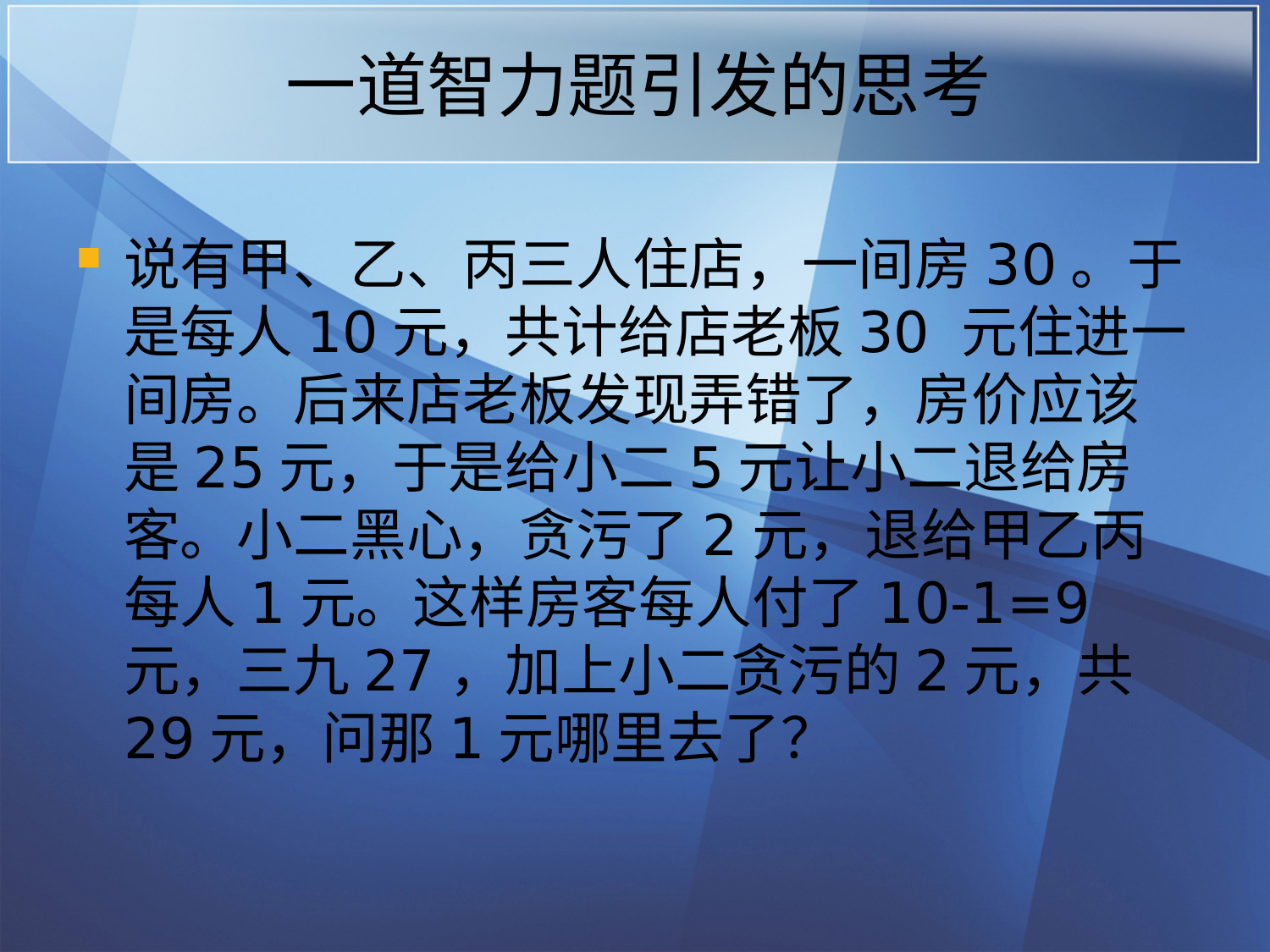

# 一道智力题引发的思考
说有甲、乙、丙三人住店，一间房30。于是每人10元，共计给店老板30 元住进一间房。后来店老板发现弄错了，房价应该是25元，于是给小二5元让小二退给房客。小二黑心，贪污了2元，退给甲乙丙每人1元。这样房客每人付了10-1=9元，三九27，加上小二贪污的2元，共29元，问那1元哪里去了？